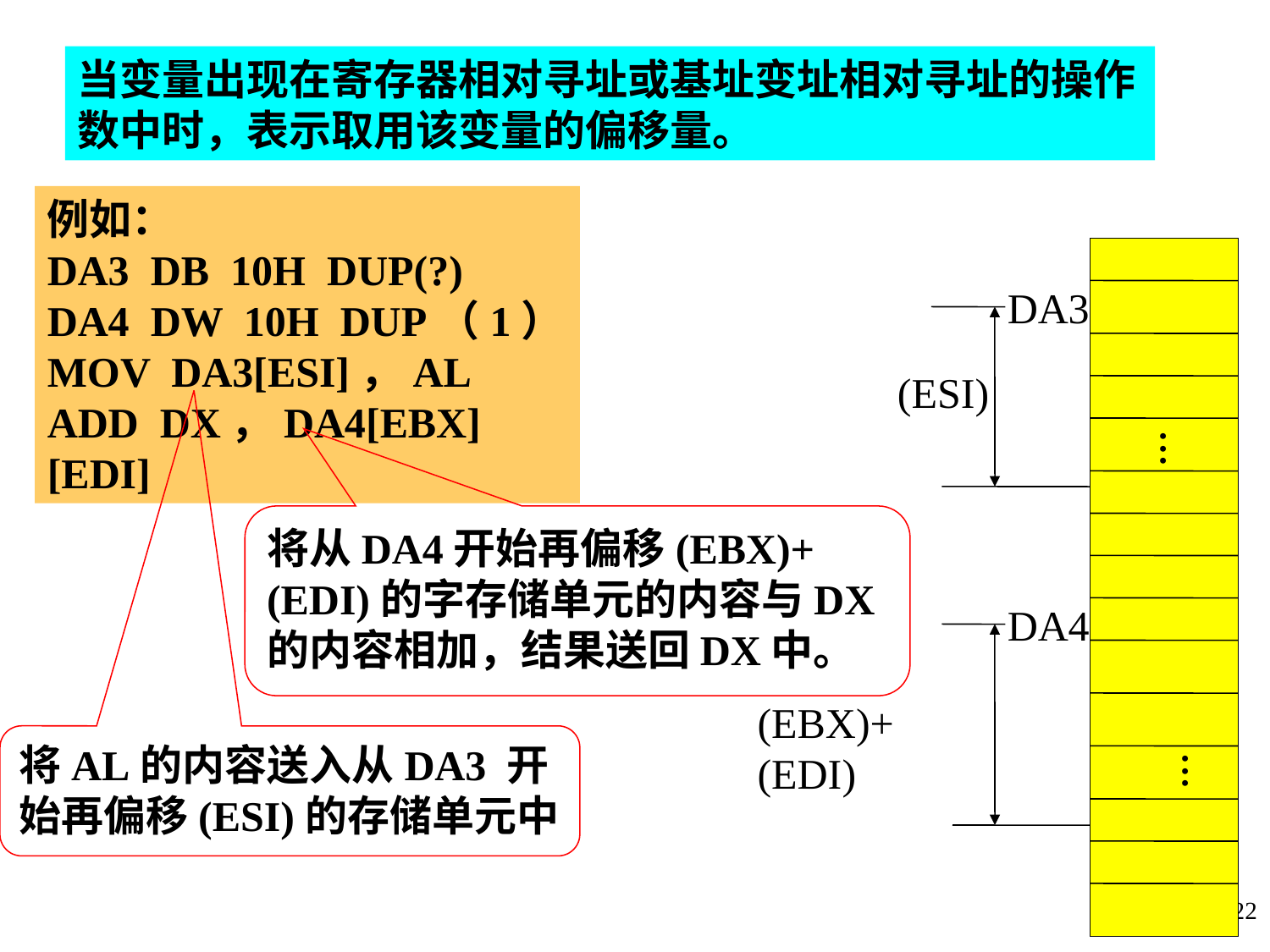

当变量出现在寄存器相对寻址或基址变址相对寻址的操作数中时，表示取用该变量的偏移量。
例如：
DA3  DB  10H  DUP(?)
DA4  DW  10H  DUP（1）
MOV  DA3[ESI]，AL
ADD  DX，DA4[EBX][EDI]

DA3

...

DA4

...

(ESI)

将从DA4开始再偏移(EBX)+(EDI)的字存储单元的内容与DX的内容相加，结果送回DX中。

(EBX)+(EDI)

将AL的内容送入从DA3 开始再偏移(ESI)的存储单元中

22